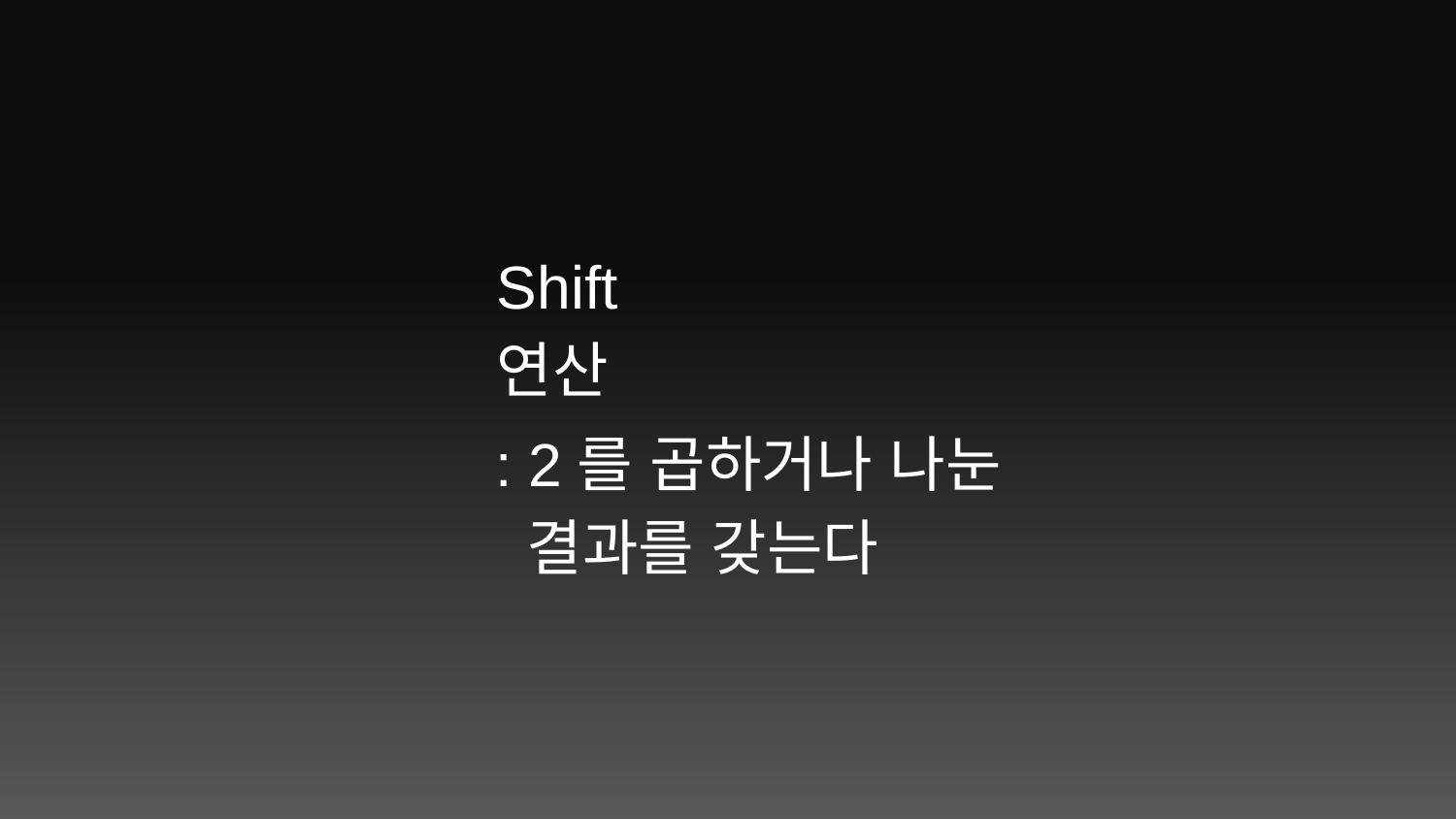

Shift 연산
: 2를 곱하거나 나눈
 결과를 갖는다